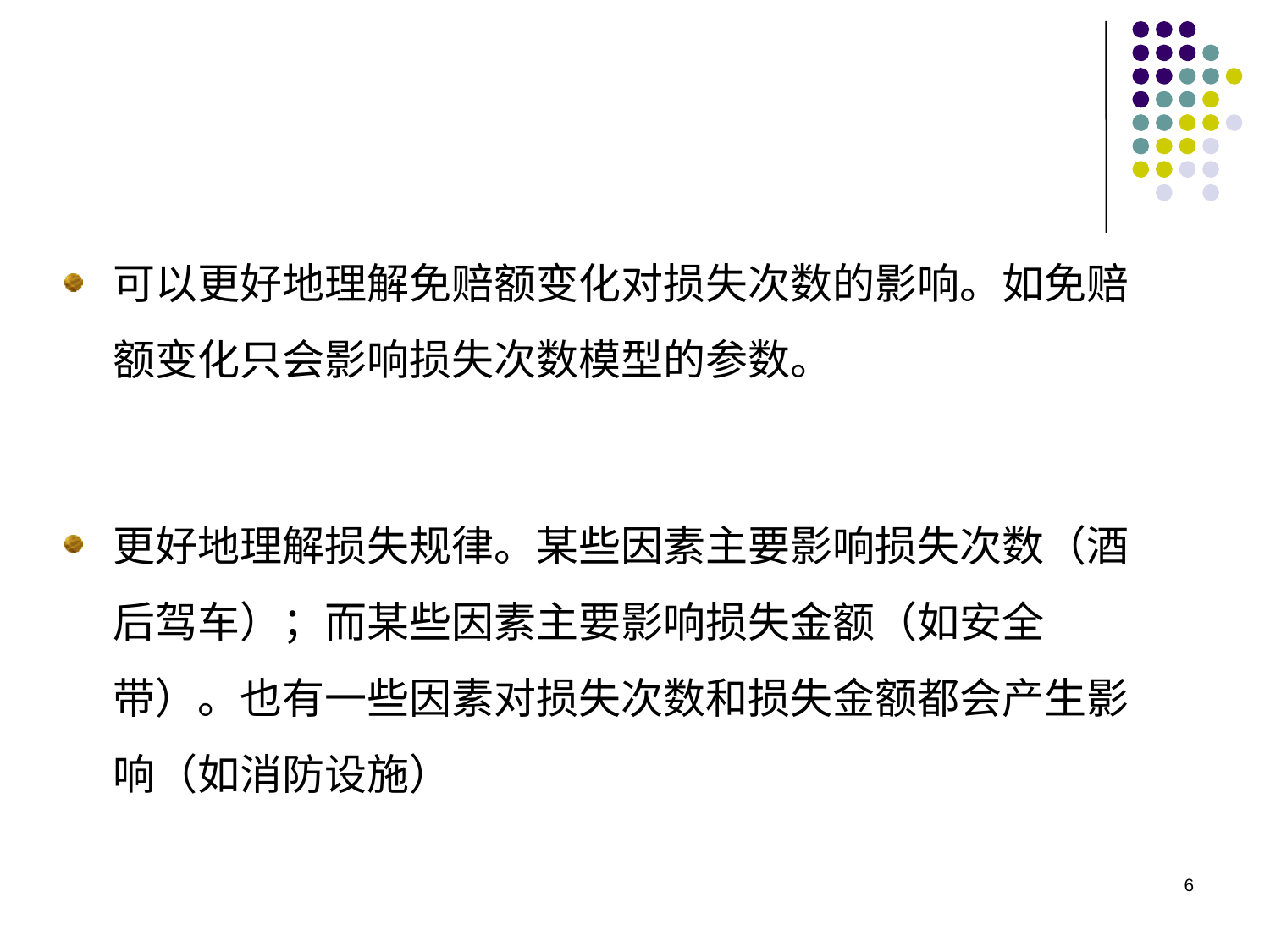

可以更好地理解免赔额变化对损失次数的影响。如免赔额变化只会影响损失次数模型的参数。

更好地理解损失规律。某些因素主要影响损失次数（酒后驾车）；而某些因素主要影响损失金额（如安全带）。也有一些因素对损失次数和损失金额都会产生影响（如消防设施）
6